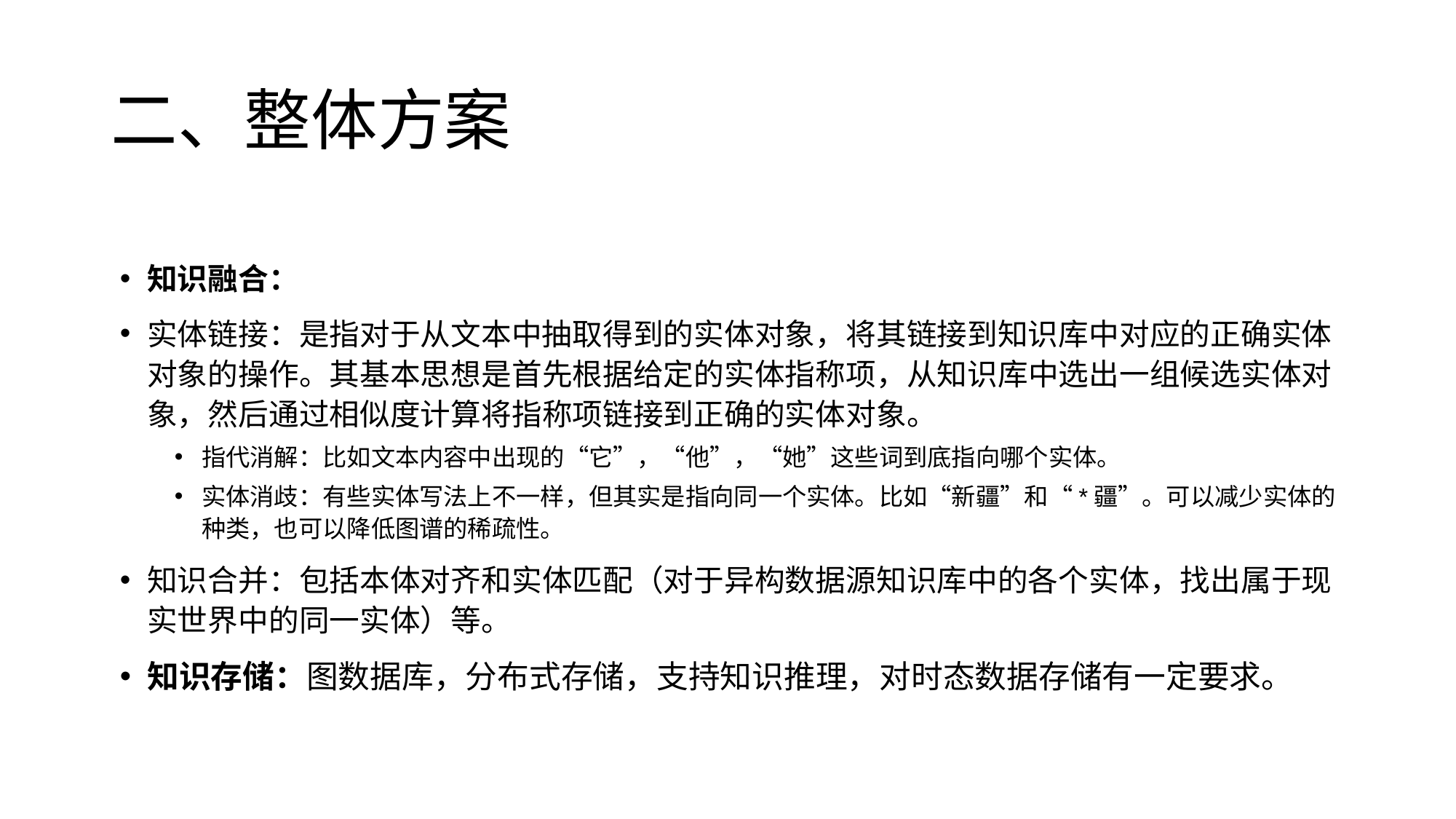

# 二、整体方案
知识融合：
实体链接：是指对于从文本中抽取得到的实体对象，将其链接到知识库中对应的正确实体对象的操作。其基本思想是首先根据给定的实体指称项，从知识库中选出一组候选实体对象，然后通过相似度计算将指称项链接到正确的实体对象。
指代消解：比如文本内容中出现的“它”，“他”，“她”这些词到底指向哪个实体。
实体消歧：有些实体写法上不一样，但其实是指向同一个实体。比如“新疆”和“*疆”。可以减少实体的种类，也可以降低图谱的稀疏性。
知识合并：包括本体对齐和实体匹配（对于异构数据源知识库中的各个实体，找出属于现实世界中的同一实体）等。
知识存储：图数据库，分布式存储，支持知识推理，对时态数据存储有一定要求。